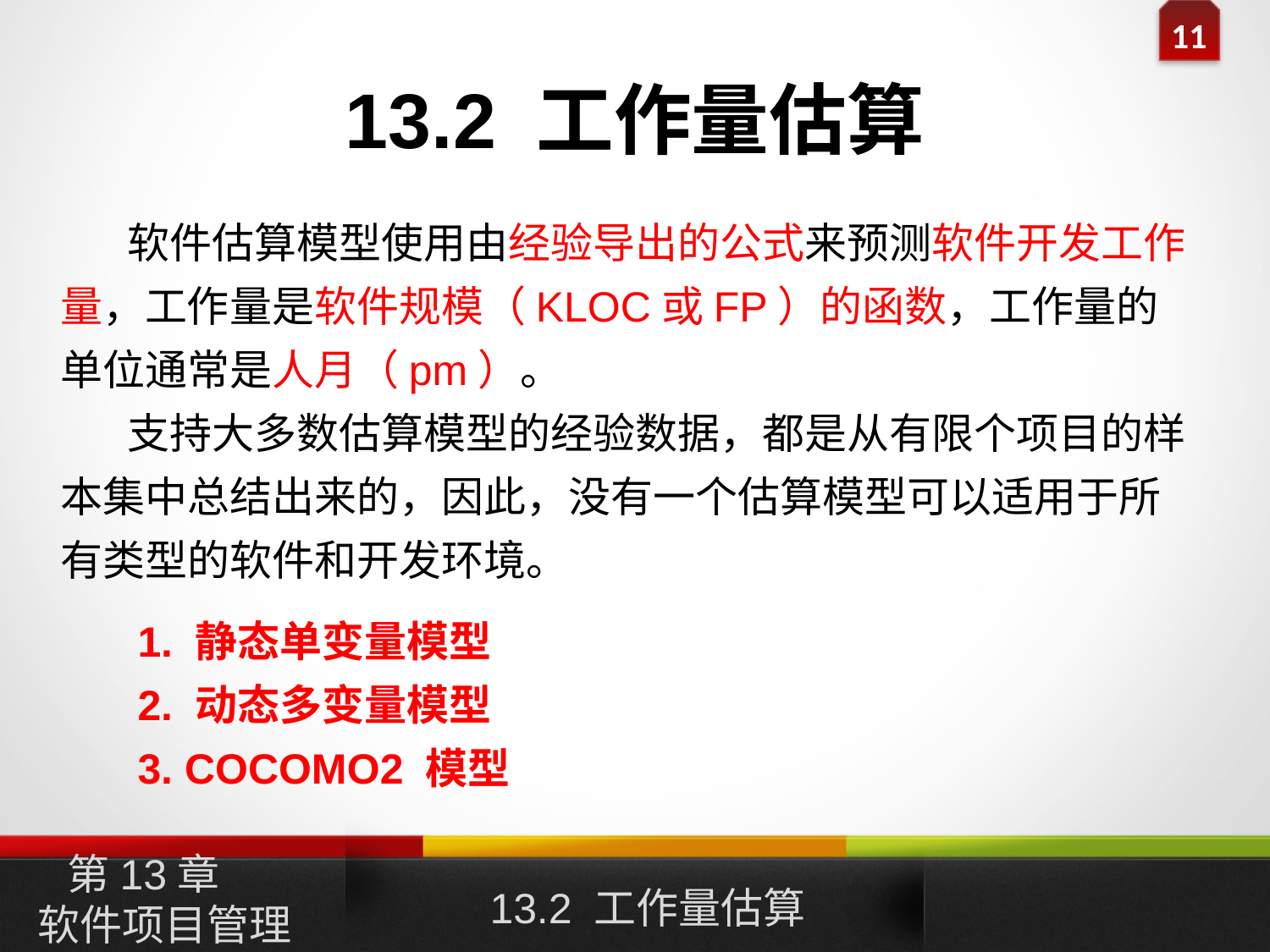

# 13.2 工作量估算
      软件估算模型使用由经验导出的公式来预测软件开发工作量，工作量是软件规模（KLOC或FP）的函数，工作量的单位通常是人月（pm）。
      支持大多数估算模型的经验数据，都是从有限个项目的样本集中总结出来的，因此，没有一个估算模型可以适用于所有类型的软件和开发环境。

1. 静态单变量模型
2. 动态多变量模型
3. COCOMO2 模型
第13章
软件项目管理
13.2 工作量估算